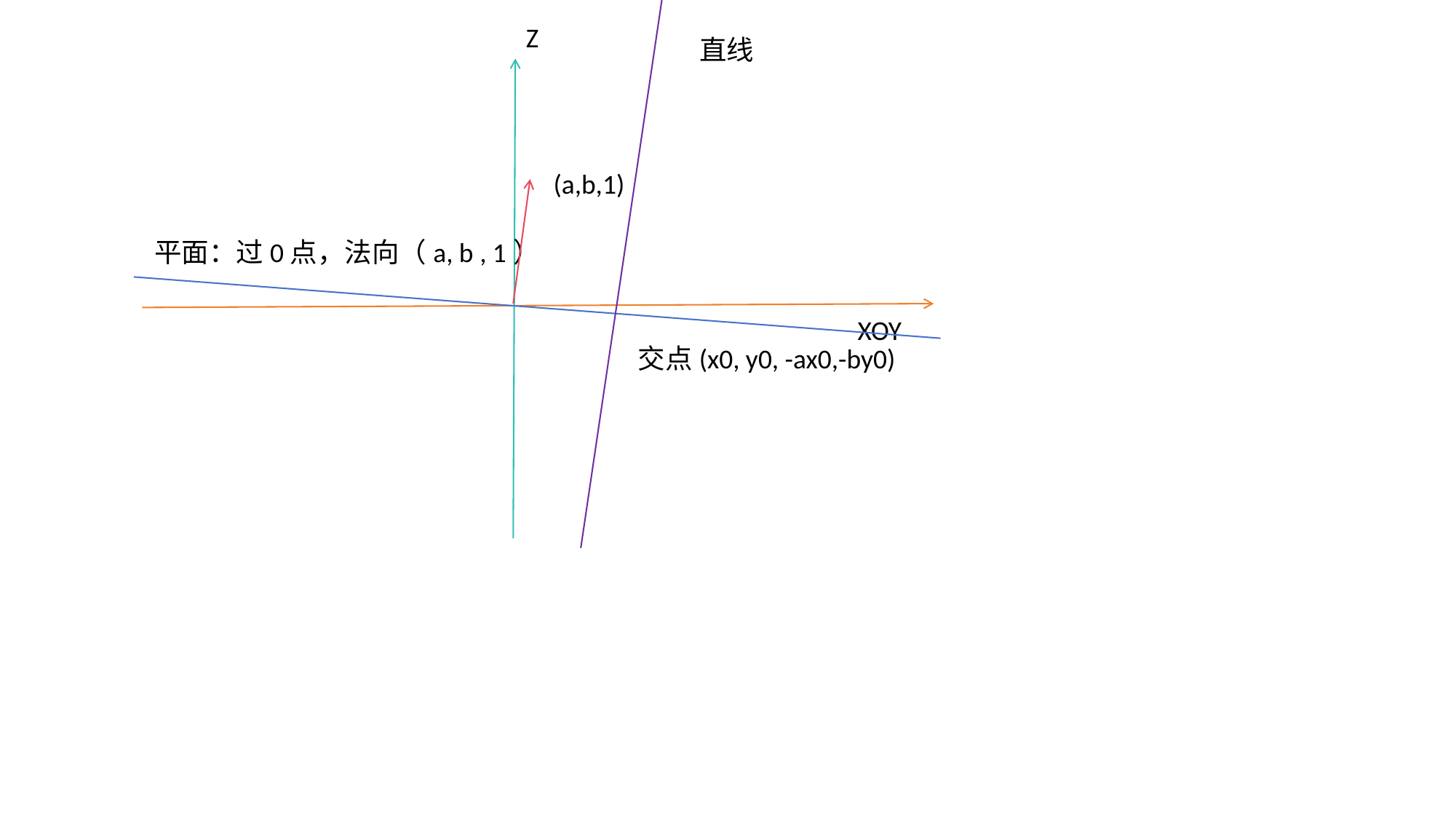

Z
直线
(a,b,1)
平面：过0点，法向（a, b , 1）
XOY
交点(x0, y0, -ax0,-by0)